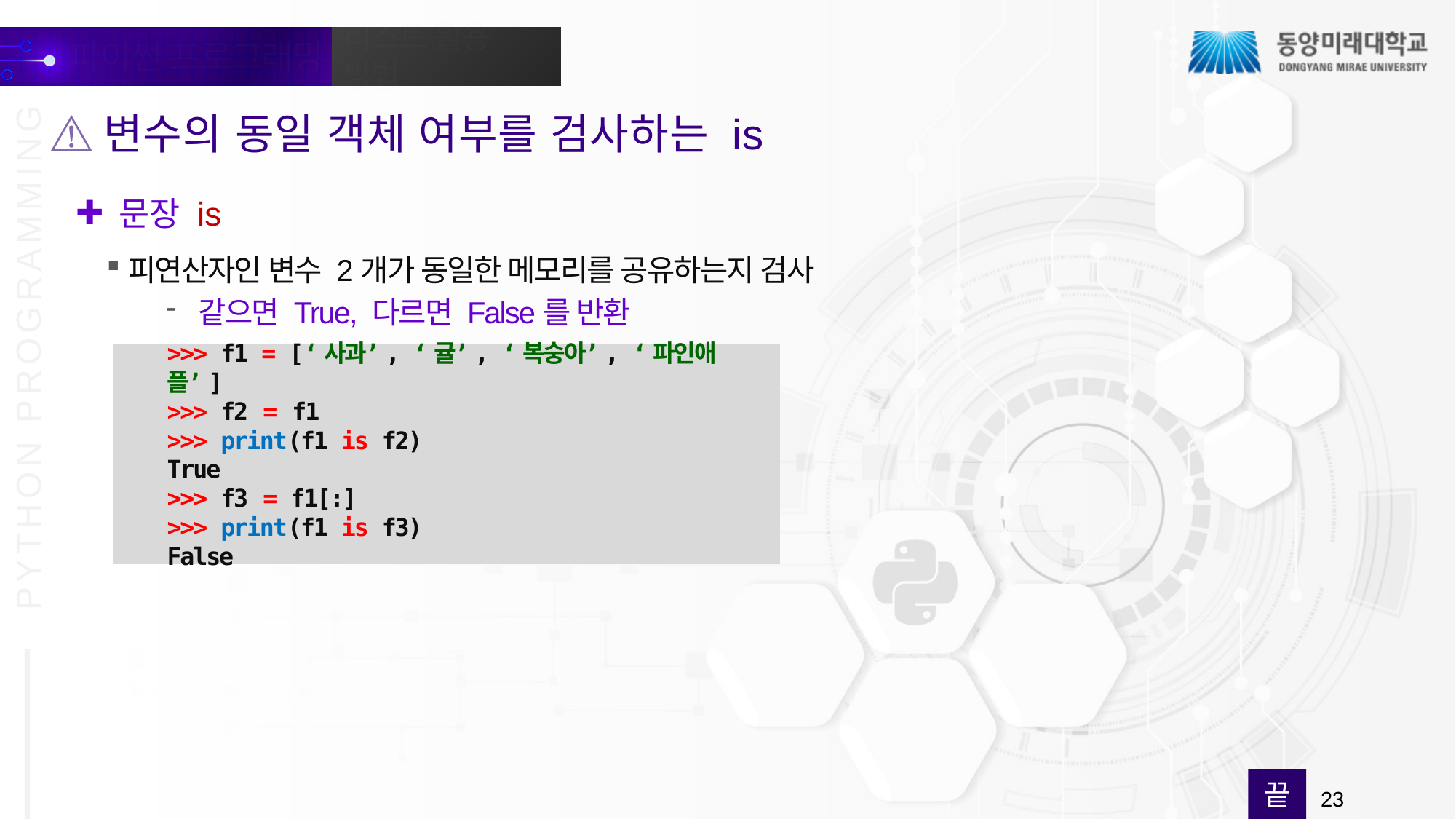

변수의 동일 객체 여부를 검사하는 is
문장 is
피연산자인 변수 2개가 동일한 메모리를 공유하는지 검사
같으면 True, 다르면 False를 반환
>>> f1 = [‘사과’, ‘귤’, ‘복숭아’, ‘파인애플’]
>>> f2 = f1
>>> print(f1 is f2)
True
>>> f3 = f1[:]
>>> print(f1 is f3)
False
끝
23